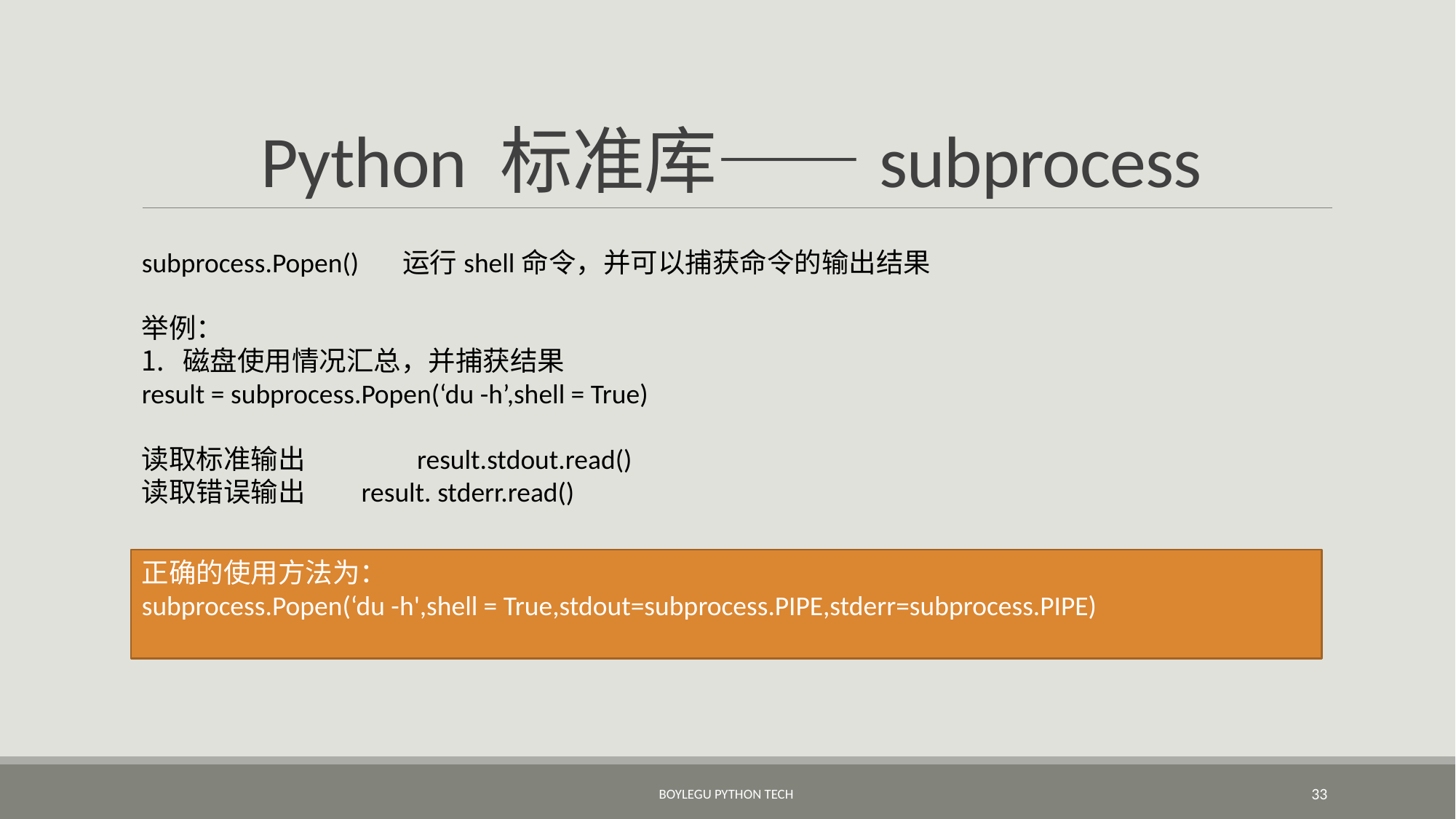

# Python 标准库——subprocess

subprocess.Popen()      运行shell命令，并可以捕获命令的输出结果

举例：
磁盘使用情况汇总，并捕获结果
result = subprocess.Popen(‘du -h’,shell = True)

读取标准输出                 result.stdout.read()
读取错误输出        result. stderr.read()

正确的使用方法为：
subprocess.Popen(‘du -h',shell = True,stdout=subprocess.PIPE,stderr=subprocess.PIPE)

BoyleGu Python Tech
33